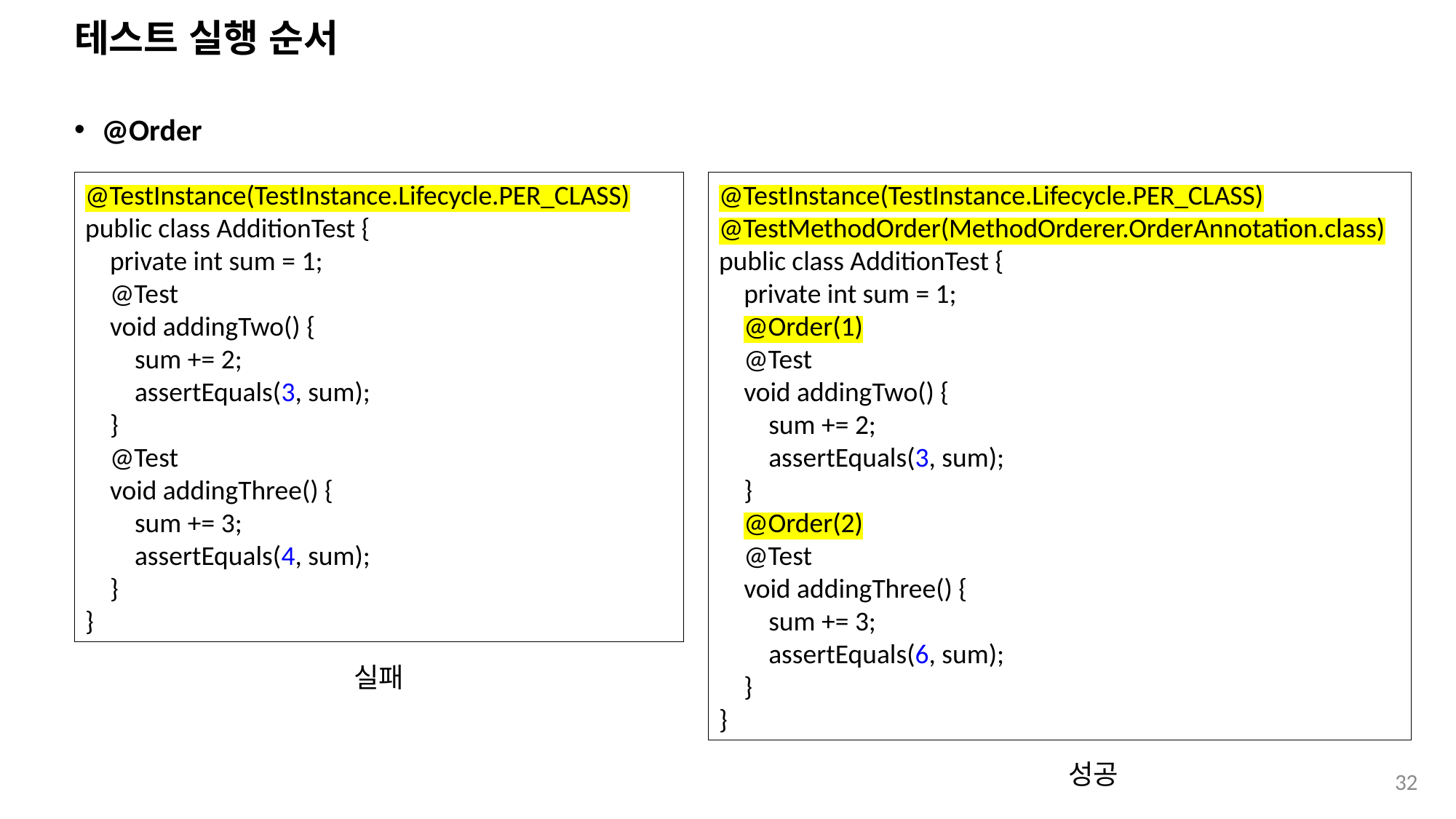

# 테스트 실행 순서
@Order

@TestInstance(TestInstance.Lifecycle.PER_CLASS)
public class AdditionTest {
    private int sum = 1;
    @Test
    void addingTwo() {
        sum += 2;
        assertEquals(3, sum);
    }
    @Test
    void addingThree() {
        sum += 3;
        assertEquals(4, sum);
    }
}
@TestInstance(TestInstance.Lifecycle.PER_CLASS)
@TestMethodOrder(MethodOrderer.OrderAnnotation.class)
public class AdditionTest {
    private int sum = 1;
    @Order(1)
    @Test
    void addingTwo() {
        sum += 2;
        assertEquals(3, sum);
    }
    @Order(2)
    @Test
    void addingThree() {
        sum += 3;
        assertEquals(6, sum);
    }
}
실패
성공
32